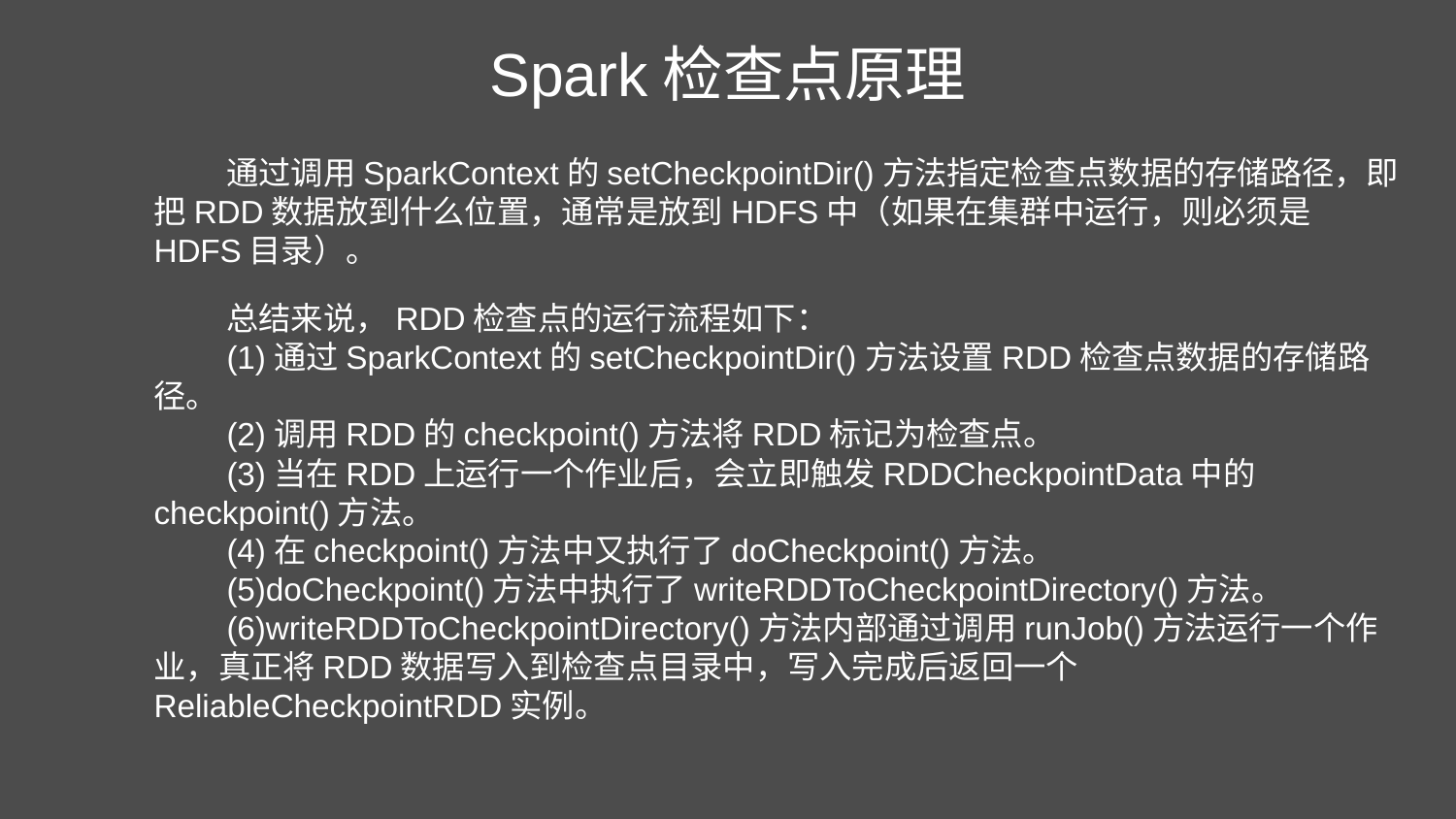

Spark检查点原理

通过调用SparkContext的setCheckpointDir()方法指定检查点数据的存储路径，即把RDD数据放到什么位置，通常是放到HDFS中（如果在集群中运行，则必须是HDFS目录）。

总结来说，RDD检查点的运行流程如下：
(1)通过SparkContext的setCheckpointDir()方法设置RDD检查点数据的存储路径。
(2)调用RDD的checkpoint()方法将RDD标记为检查点。
(3)当在RDD上运行一个作业后，会立即触发RDDCheckpointData中的checkpoint()方法。
(4)在checkpoint()方法中又执行了doCheckpoint()方法。
(5)doCheckpoint()方法中执行了writeRDDToCheckpointDirectory()方法。
(6)writeRDDToCheckpointDirectory()方法内部通过调用runJob()方法运行一个作业，真正将RDD数据写入到检查点目录中，写入完成后返回一个ReliableCheckpointRDD实例。